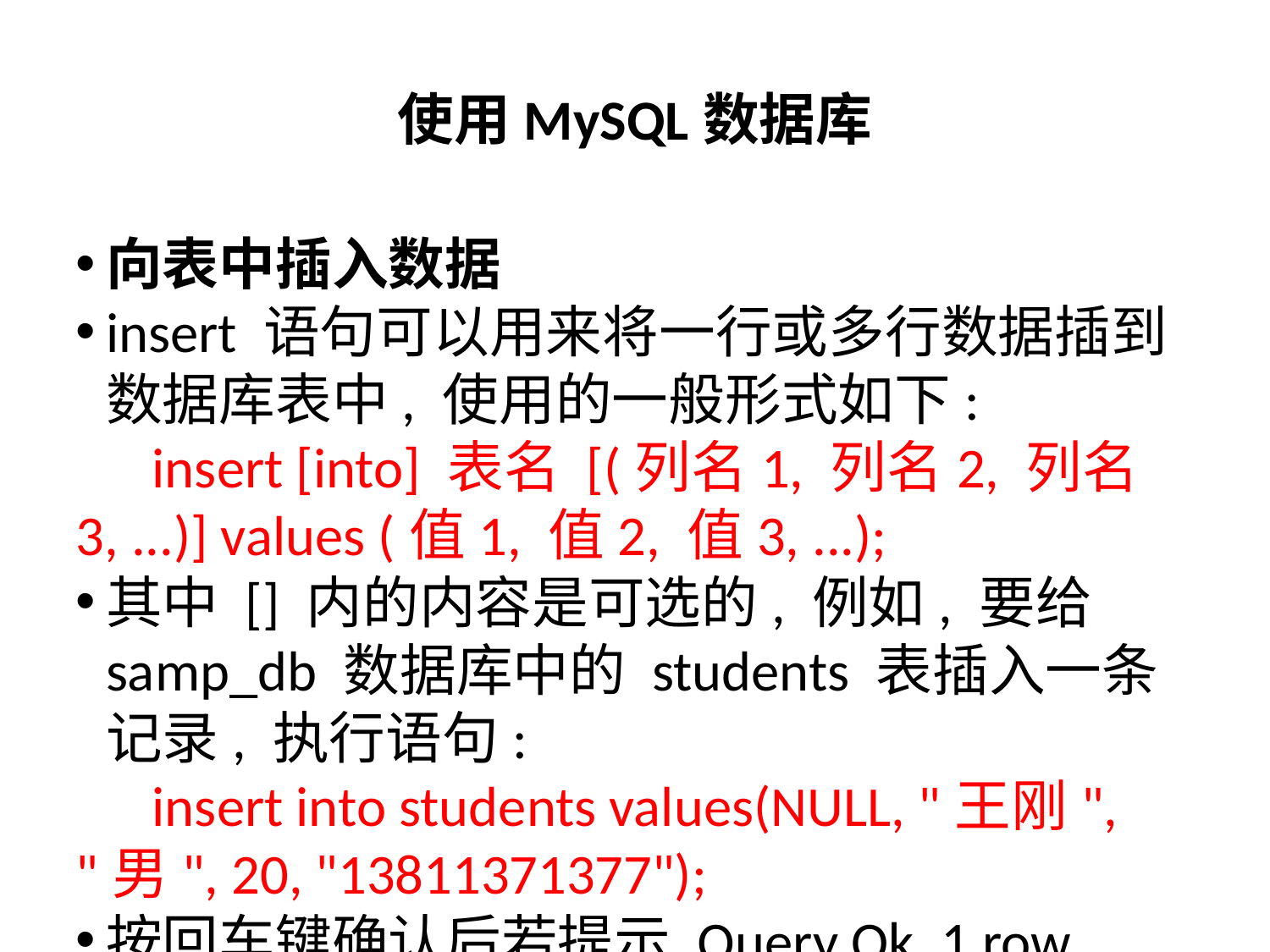

使用MySQL数据库
向表中插入数据
insert 语句可以用来将一行或多行数据插到数据库表中, 使用的一般形式如下:
      insert [into] 表名 [(列名1, 列名2, 列名3, ...)] values (值1, 值2, 值3, ...);
其中 [] 内的内容是可选的, 例如, 要给 samp_db 数据库中的 students 表插入一条记录, 执行语句:
      insert into students values(NULL, "王刚", "男", 20, "13811371377");
按回车键确认后若提示 Query Ok, 1 row affected (0.05 sec) 表示数据插入成功.
有时我们只需要插入部分数据, 或者不按照列的顺序进行插入, 可以使用这样的形式进行插入:
      insert into students (name, sex, age) values("孙丽华", "女", 21);